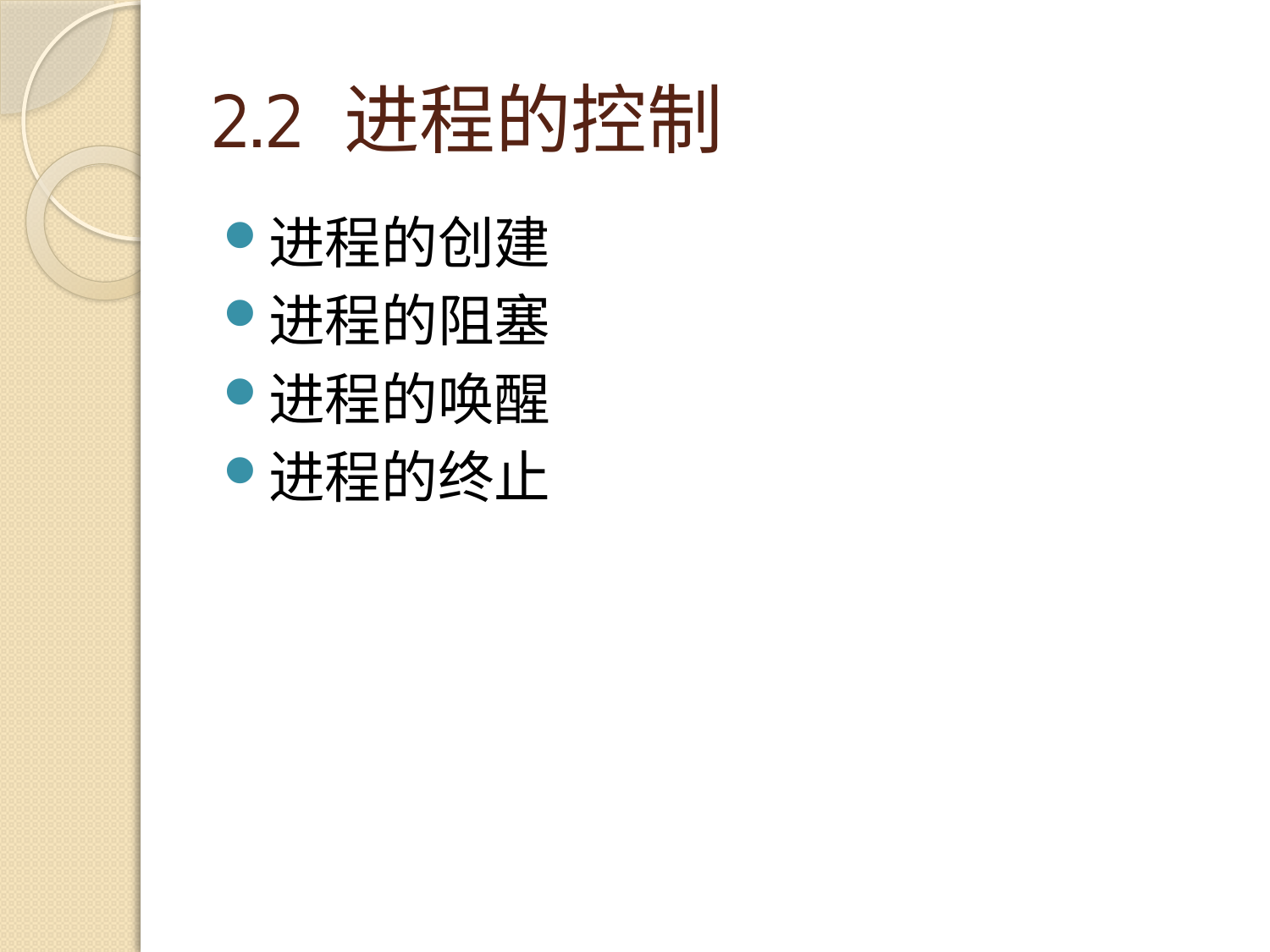

# 2.2 进程的控制
进程的创建
进程的阻塞
进程的唤醒
进程的终止